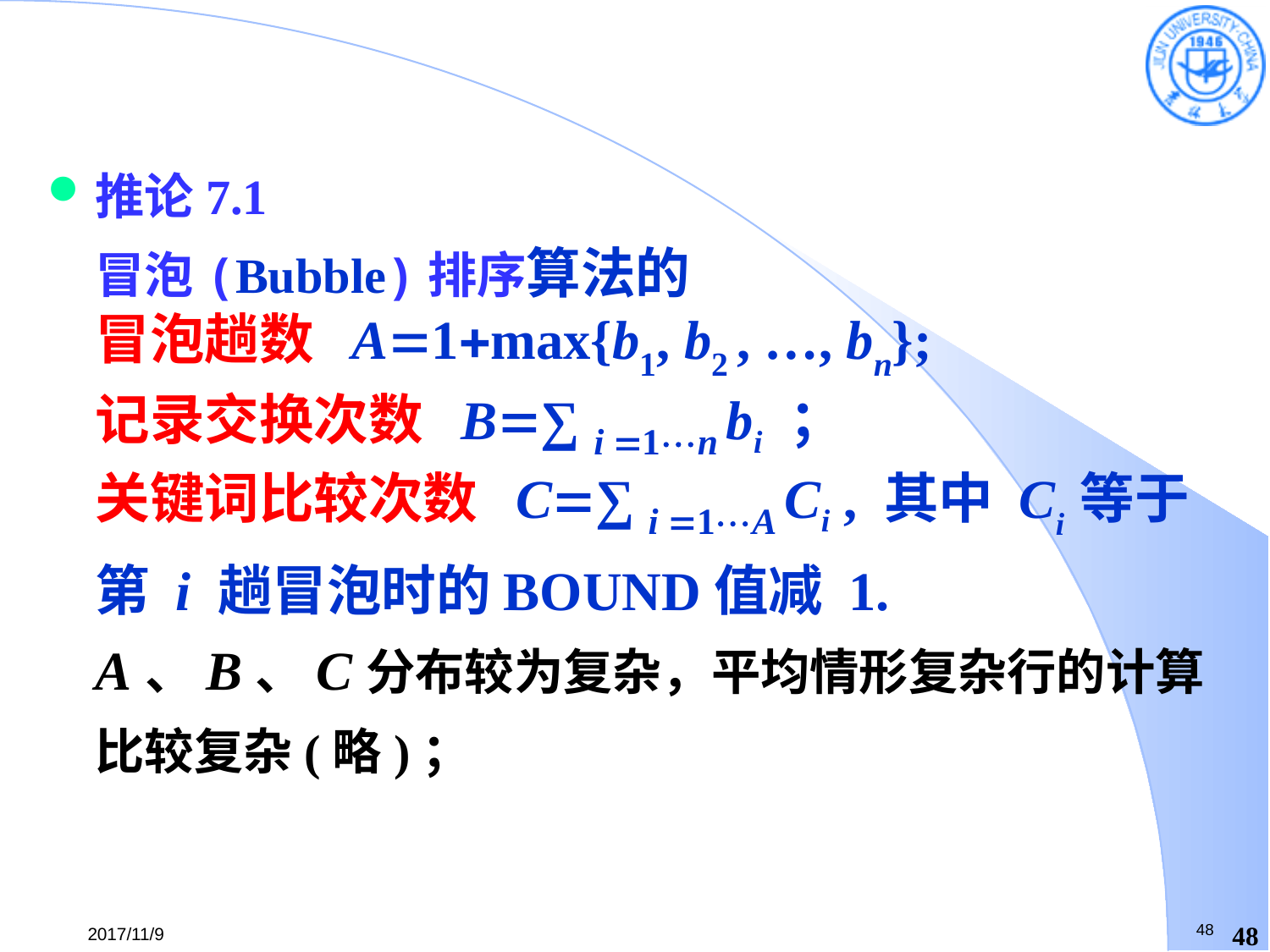

推论7.1
冒泡(Bubble)排序算法的
冒泡趟数  A=1+max{b1, b2 , …, bn};
记录交换次数  B=∑ i =1…n bi ；
关键词比较次数  C=∑ i =1…A Ci , 其中 Ci 等于
第 i 趟冒泡时的BOUND值减 1.
A、B、C分布较为复杂，平均情形复杂行的计算比较复杂(略)；

48